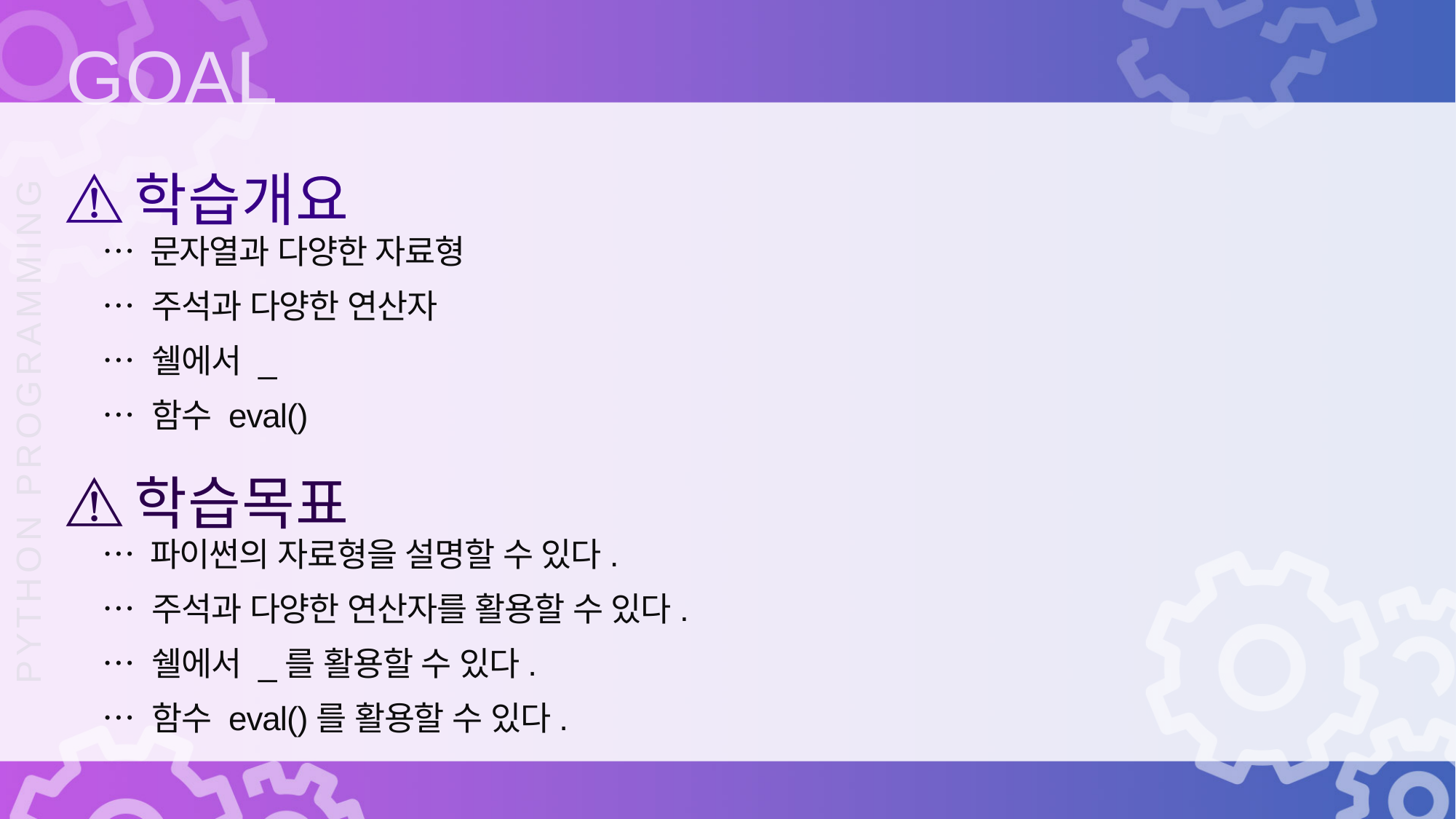

학습개요
… 문자열과 다양한 자료형
… 주석과 다양한 연산자
… 쉘에서 _
… 함수 eval()
학습목표
… 파이썬의 자료형을 설명할 수 있다.
… 주석과 다양한 연산자를 활용할 수 있다.
… 쉘에서 _를 활용할 수 있다.
… 함수 eval()를 활용할 수 있다.